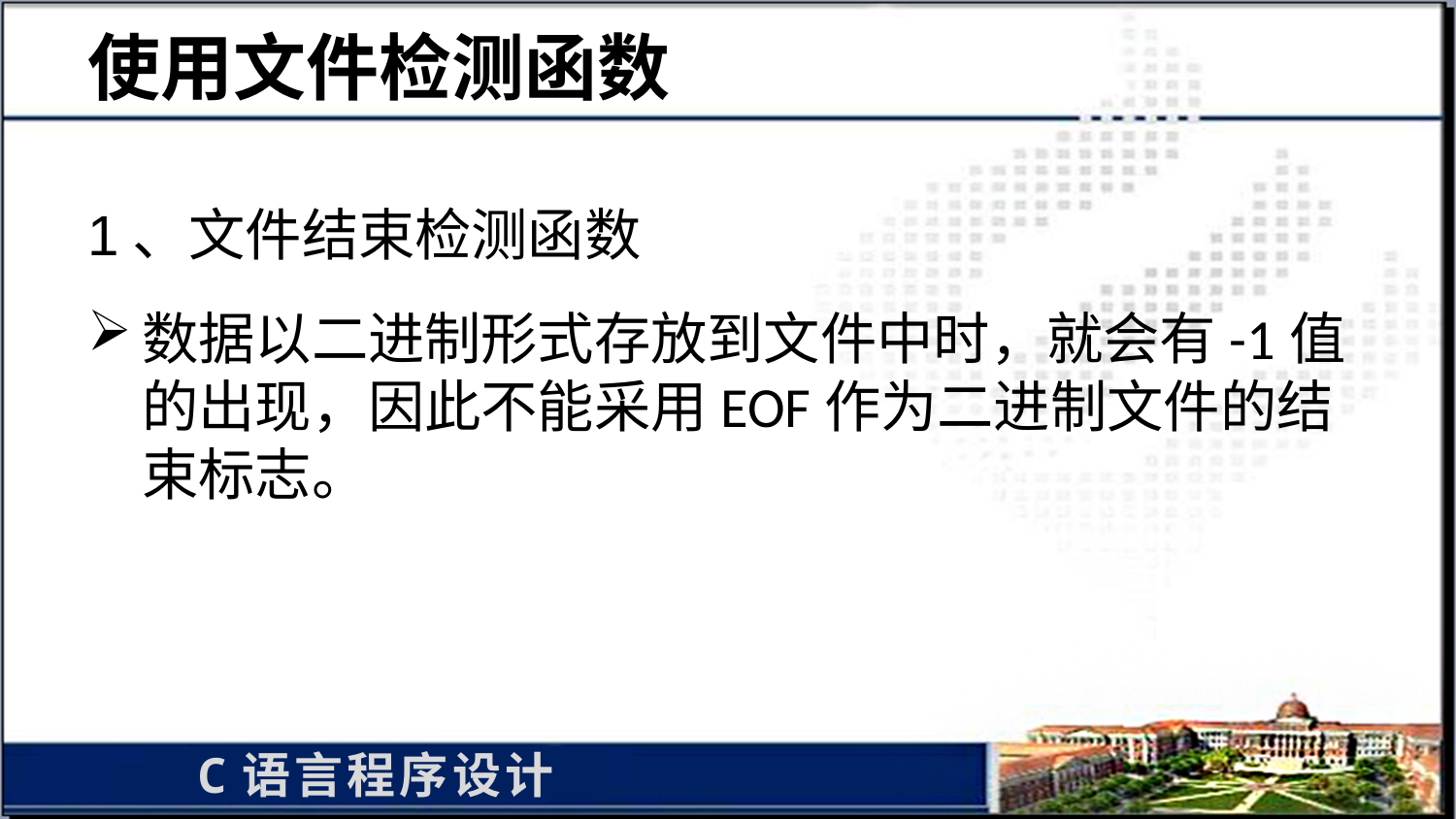

# 使用文件检测函数
1、文件结束检测函数
数据以二进制形式存放到文件中时，就会有-1值的出现，因此不能采用EOF作为二进制文件的结束标志。